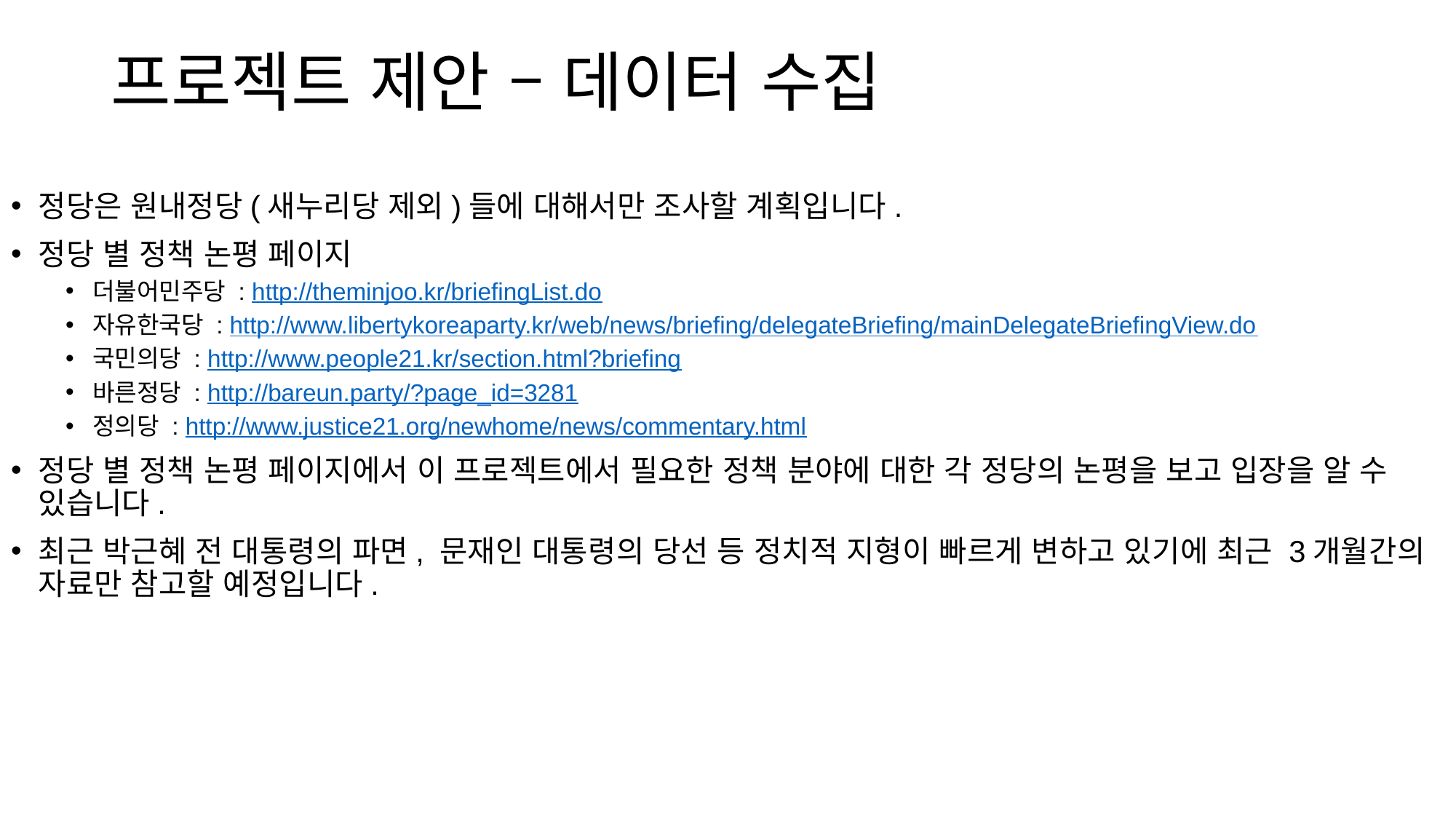

# 프로젝트 제안 – 데이터 수집
정당은 원내정당(새누리당 제외)들에 대해서만 조사할 계획입니다.
정당 별 정책 논평 페이지
더불어민주당 : http://theminjoo.kr/briefingList.do
자유한국당 : http://www.libertykoreaparty.kr/web/news/briefing/delegateBriefing/mainDelegateBriefingView.do
국민의당 : http://www.people21.kr/section.html?briefing
바른정당 : http://bareun.party/?page_id=3281
정의당 : http://www.justice21.org/newhome/news/commentary.html
정당 별 정책 논평 페이지에서 이 프로젝트에서 필요한 정책 분야에 대한 각 정당의 논평을 보고 입장을 알 수 있습니다.
최근 박근혜 전 대통령의 파면, 문재인 대통령의 당선 등 정치적 지형이 빠르게 변하고 있기에 최근 3개월간의 자료만 참고할 예정입니다.